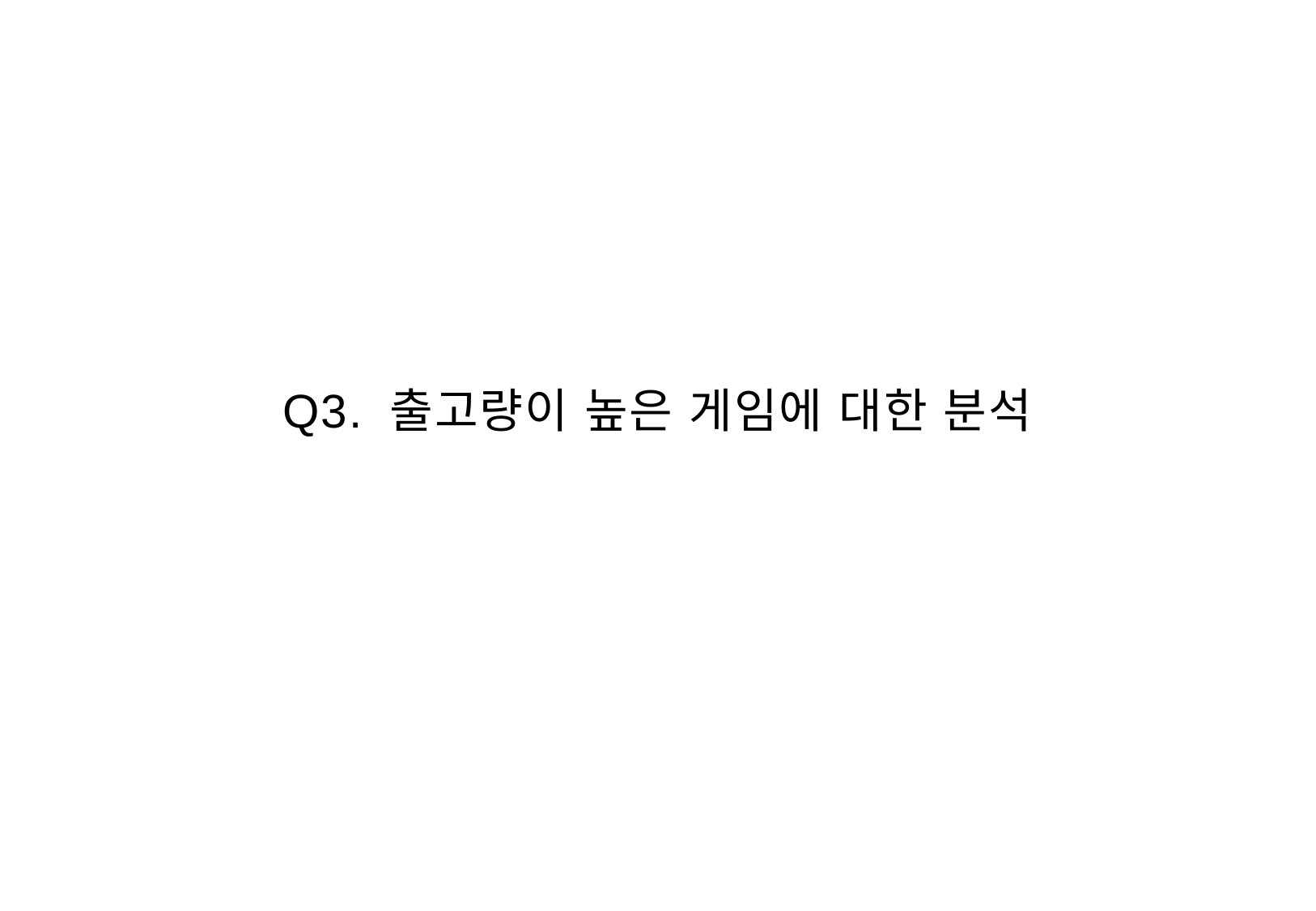

# Q3. 출고량이 높은 게임에 대한 분석